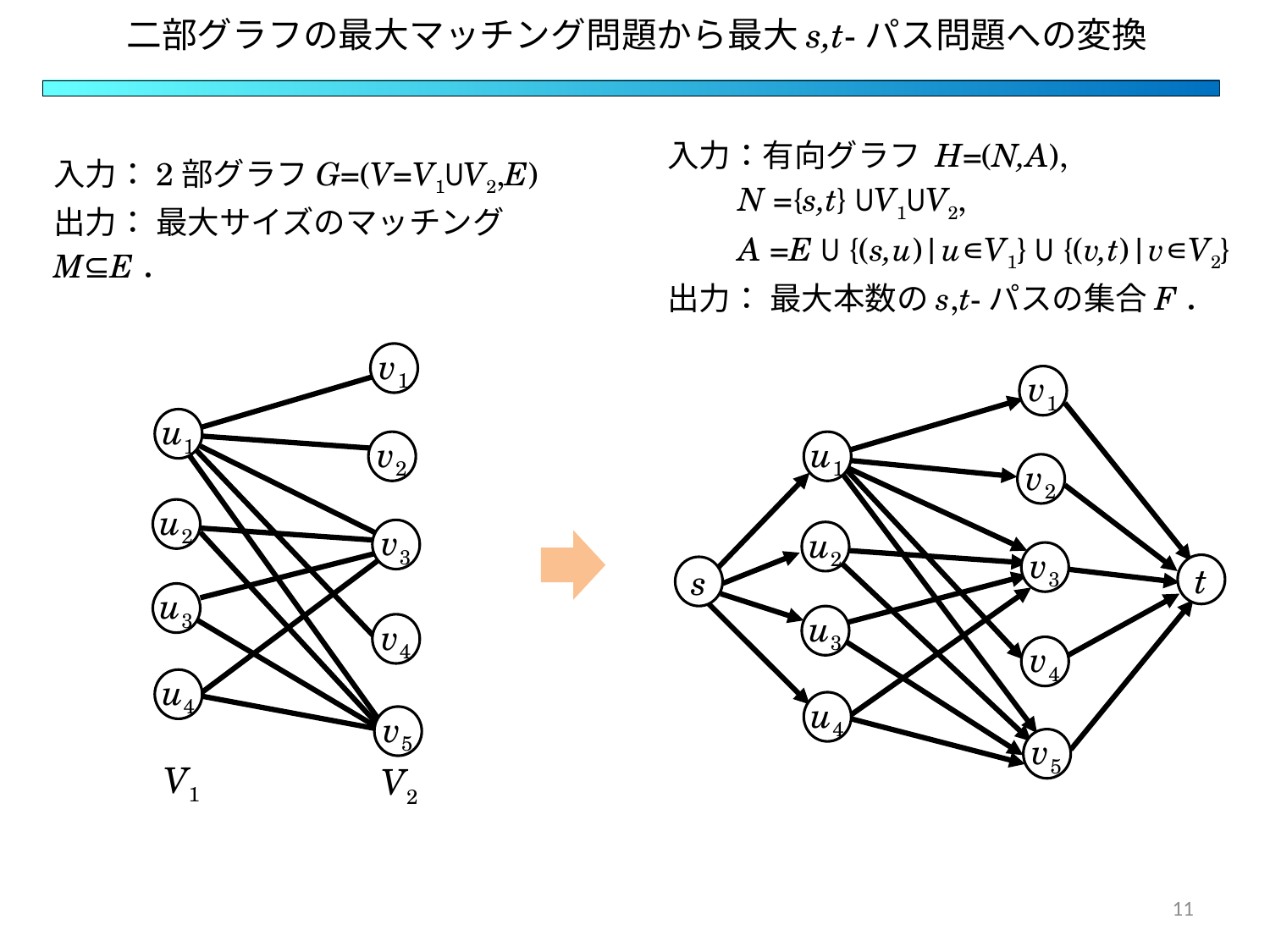

二部グラフの最大マッチング問題から最大s,t-パス問題への変換

入力：有向グラフ H=(N,A),
        N ={s,t} UV1UV2,
        A =E U {(s,u)|u∊V1} U {(v,t)|v∊V2}
出力： 最大本数のs,t-パスの集合F．
入力：2部グラフG=(V=V1UV2,E)
出力： 最大サイズのマッチングM⊆E．
v1
v1

u1
v2
u1

v2

u2
v3
u2

v3

t
s

u3

u3
v4

v4

u4
u4

v5

v5
V1
V2
11